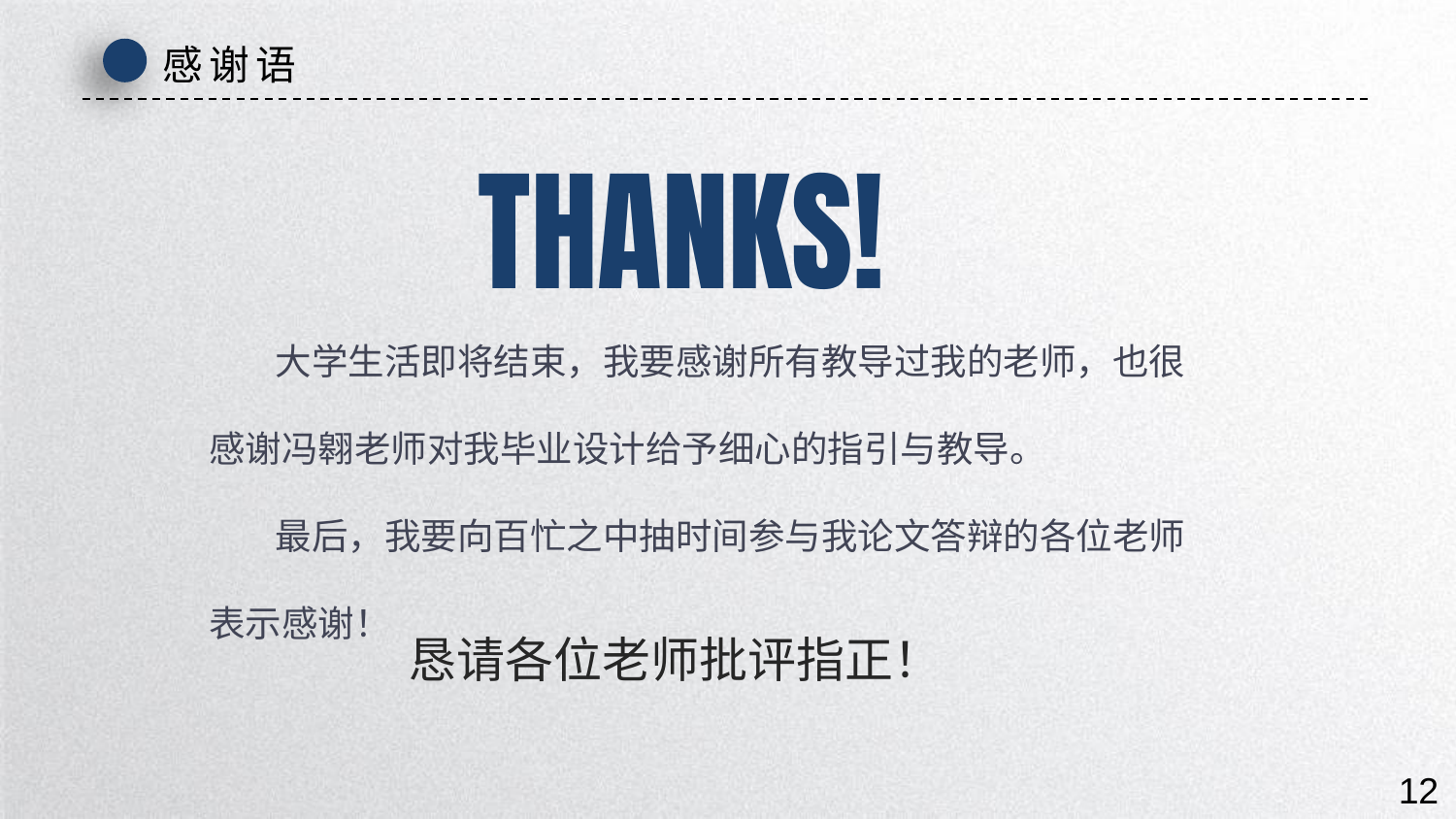

感谢语

THANKS!
       大学生活即将结束，我要感谢所有教导过我的老师，也很感谢冯翱老师对我毕业设计给予细心的指引与教导。
       最后，我要向百忙之中抽时间参与我论文答辩的各位老师表示感谢！
恳请各位老师批评指正！
12